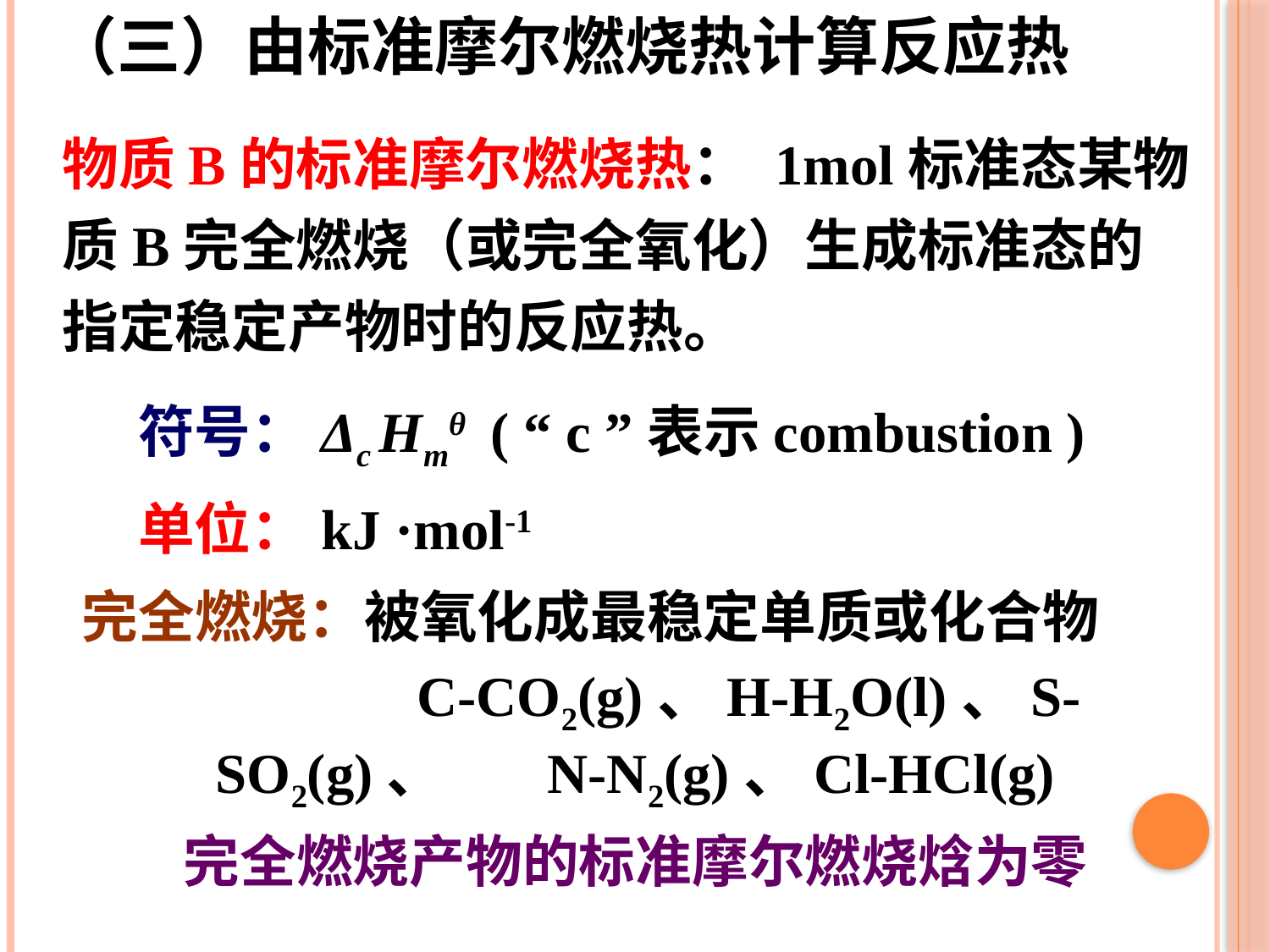

（三）由标准摩尔燃烧热计算反应热
物质B的标准摩尔燃烧热： 1mol标准态某物质B完全燃烧（或完全氧化）生成标准态的指定稳定产物时的反应热。
符号：Δc Hmθ   ( “ c ”表示combustion )
单位：kJ ·mol-1
完全燃烧：被氧化成最稳定单质或化合物
                C-CO2(g)、H-H2O(l)、S-SO2(g)、       N-N2(g)、Cl-HCl(g)
完全燃烧产物的标准摩尔燃烧焓为零
81